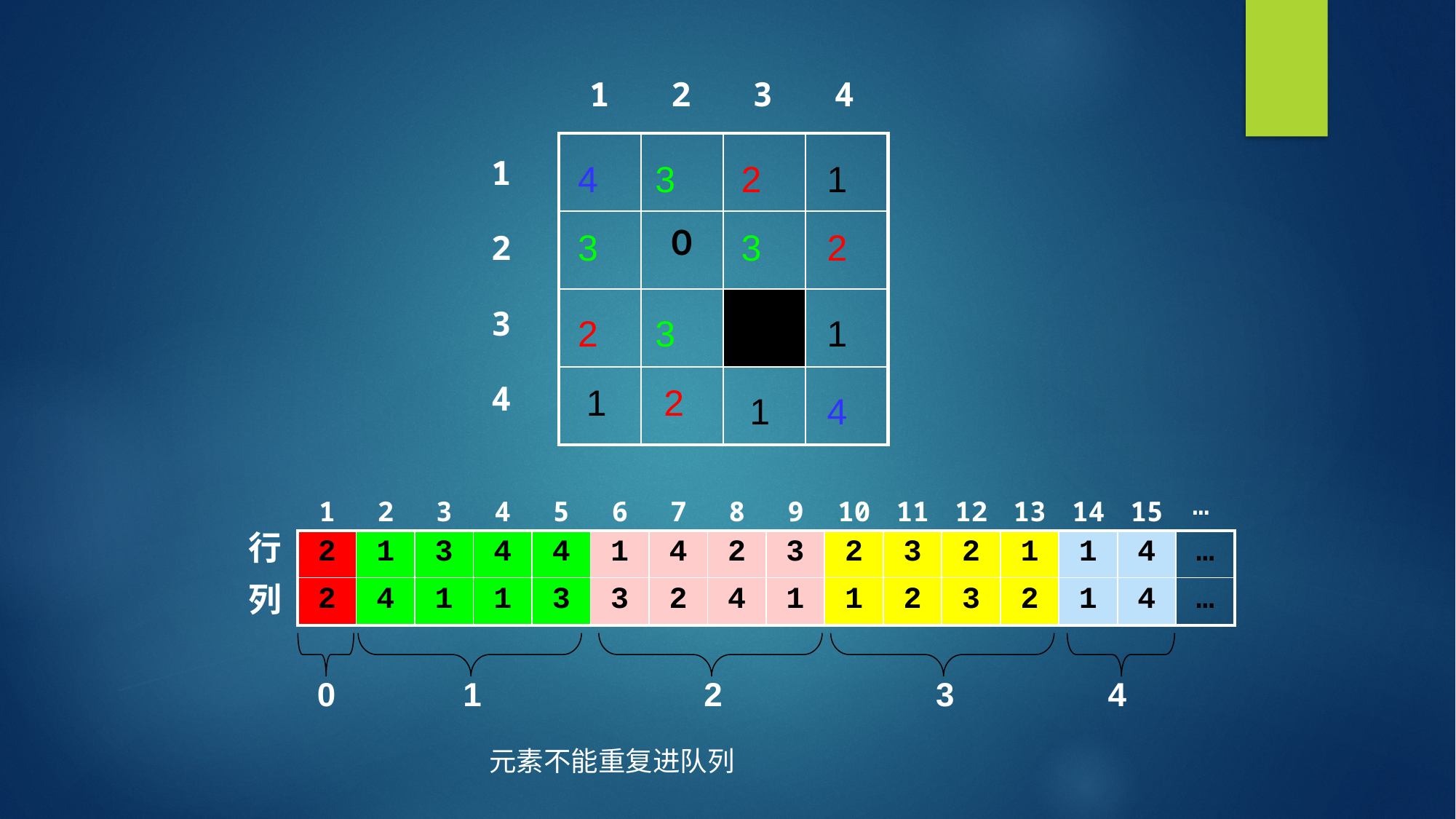

| 1 | 2 | 3 | 4 |
| --- | --- | --- | --- |
|  |  |  |  |
| --- | --- | --- | --- |
|  | ０ |  |  |
|  |  |  |  |
|  |  |  |  |
| 1 |
| --- |
| 2 |
| 3 |
| 4 |
2
2
2
2
3
3
3
3
4
4
1
1
1
1
| 1 | 2 | 3 | 4 | 5 | 6 | 7 | 8 | 9 | 10 | 11 | 12 | 13 | 14 | 15 | … |
| --- | --- | --- | --- | --- | --- | --- | --- | --- | --- | --- | --- | --- | --- | --- | --- |
行
| 2 | 1 | 3 | 4 | 4 | 1 | 4 | 2 | 3 | 2 | 3 | 2 | 1 | 1 | 4 | … |
| --- | --- | --- | --- | --- | --- | --- | --- | --- | --- | --- | --- | --- | --- | --- | --- |
| 2 | 4 | 1 | 1 | 3 | 3 | 2 | 4 | 1 | 1 | 2 | 3 | 2 | 1 | 4 | … |

列

0
1
2
3
4
元素不能重复进队列